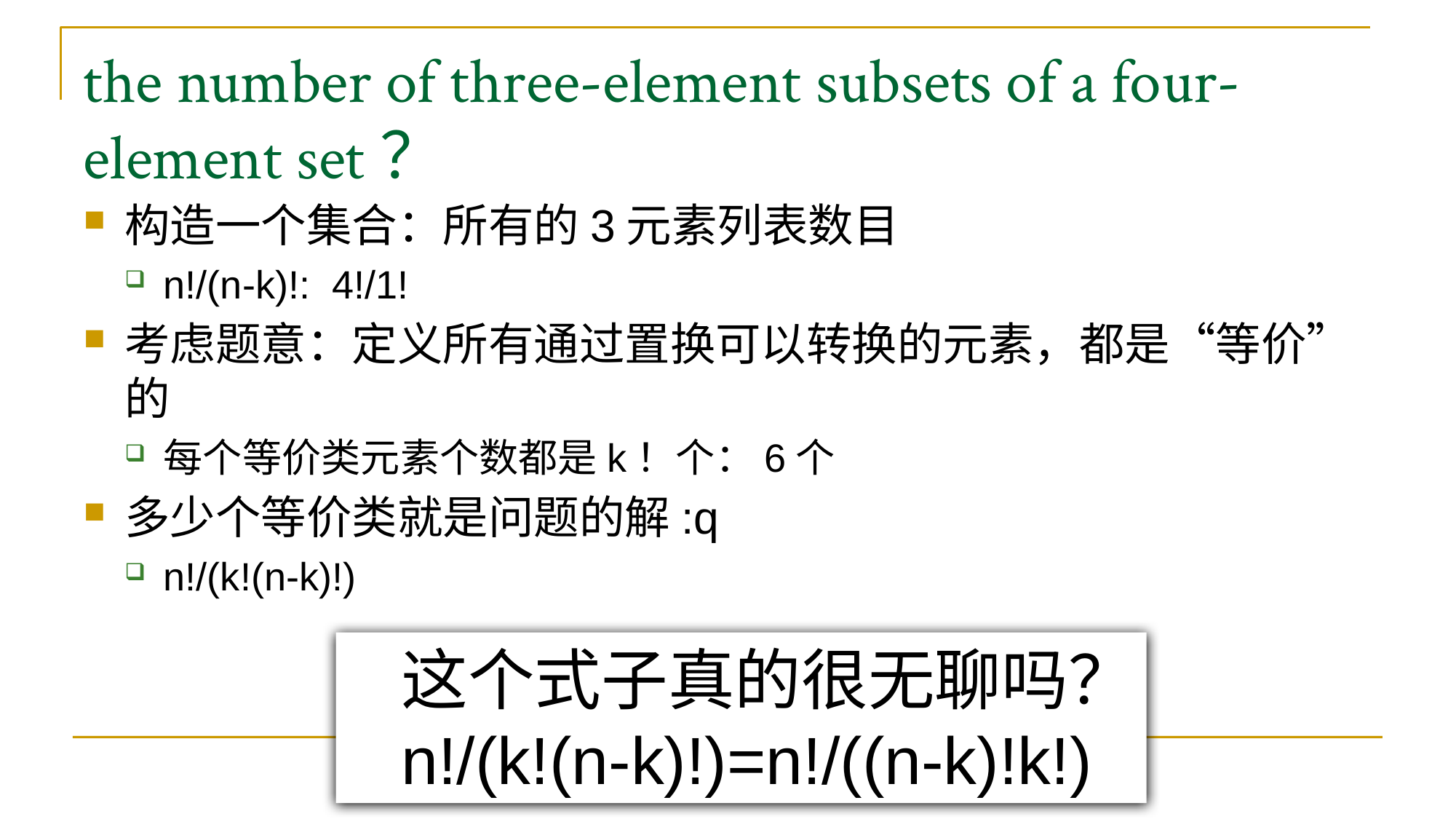

# the number of three-element subsets of a four-element set？
构造一个集合：所有的3元素列表数目
n!/(n-k)!:  4!/1!
考虑题意：定义所有通过置换可以转换的元素，都是“等价”的
每个等价类元素个数都是k！个：6个
多少个等价类就是问题的解:q
n!/(k!(n-k)!)
这个式子真的很无聊吗？
n!/(k!(n-k)!)=n!/((n-k)!k!)